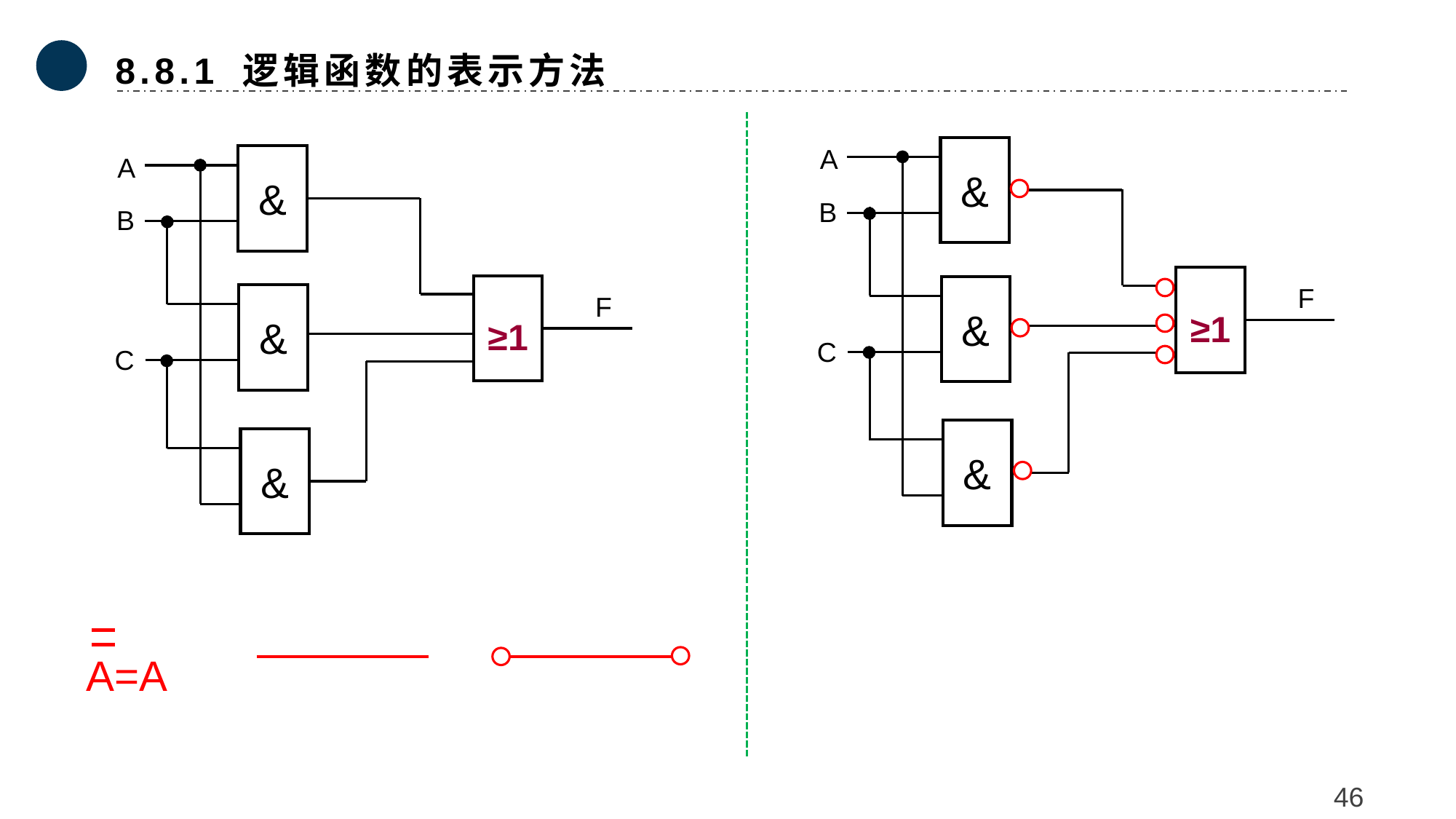

8.8.1 逻辑函数的表示方法

A
&

B

≥1
F
&
C

&

A
&

B

≥1
F
&
C

&
A=A